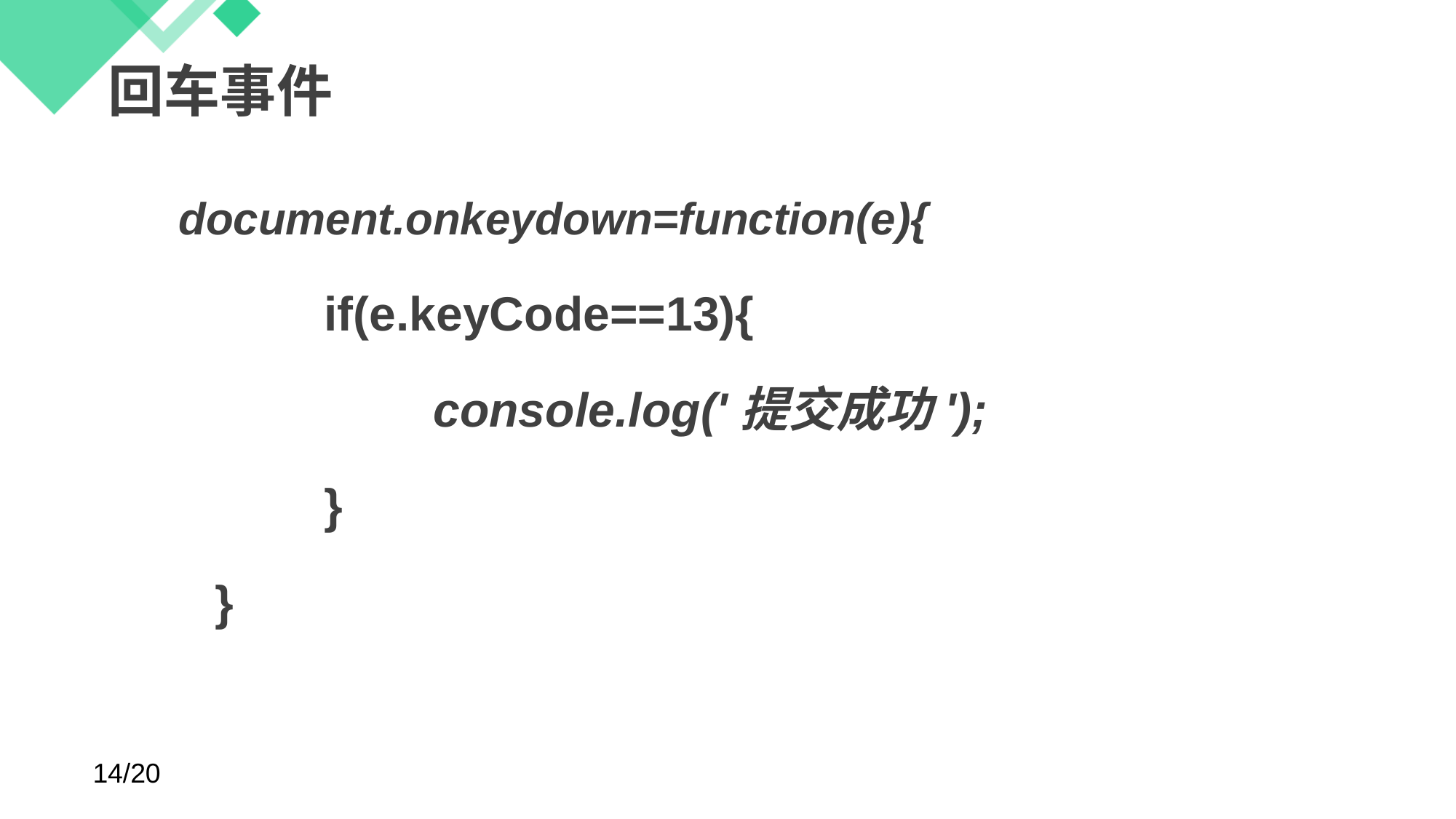

# 回车事件
document.onkeydown=function(e){
		if(e.keyCode==13){
			console.log('提交成功');
		}
	}